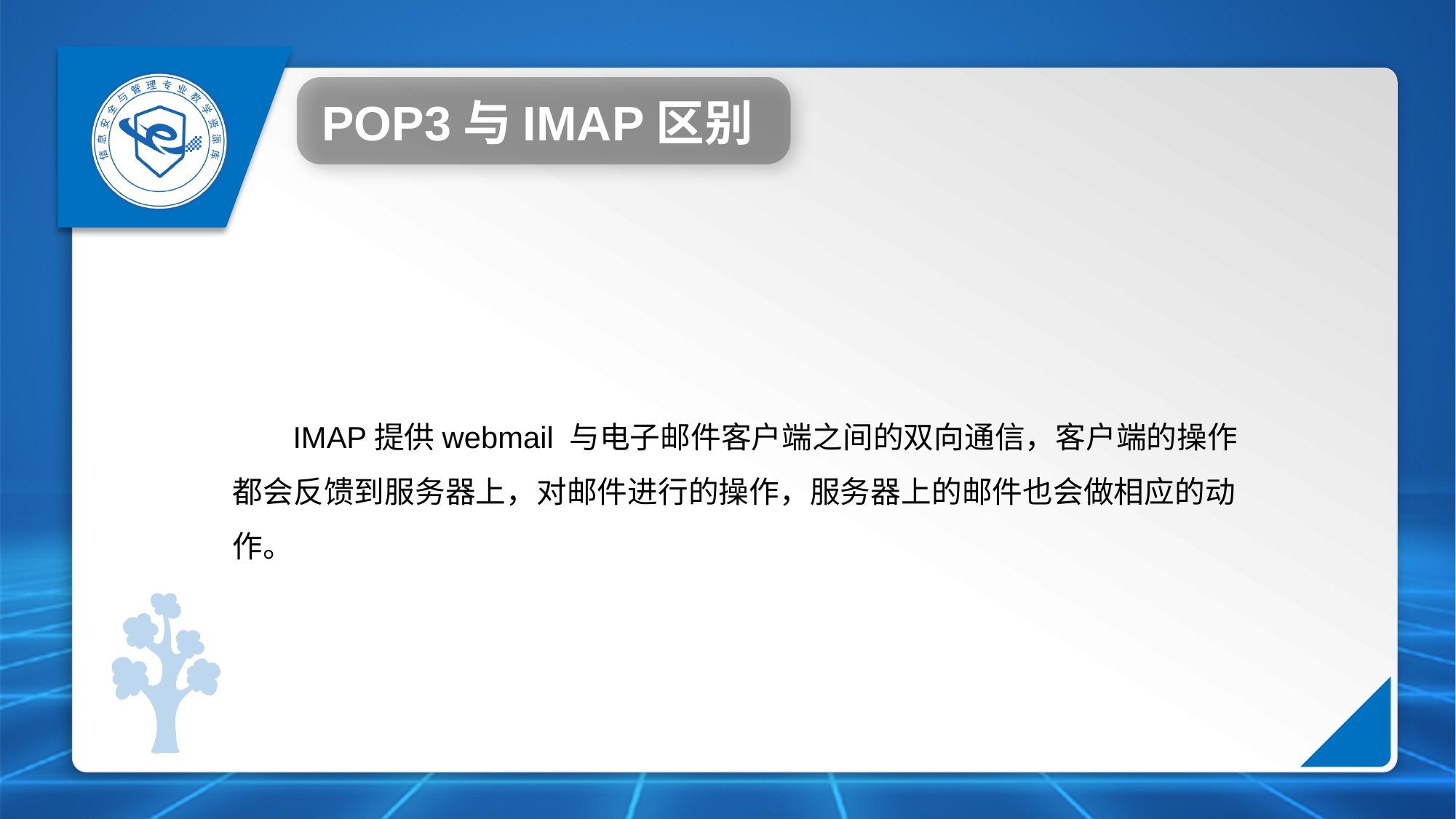

POP3与IMAP区别
IMAP提供webmail 与电子邮件客户端之间的双向通信，客户端的操作都会反馈到服务器上，对邮件进行的操作，服务器上的邮件也会做相应的动作。